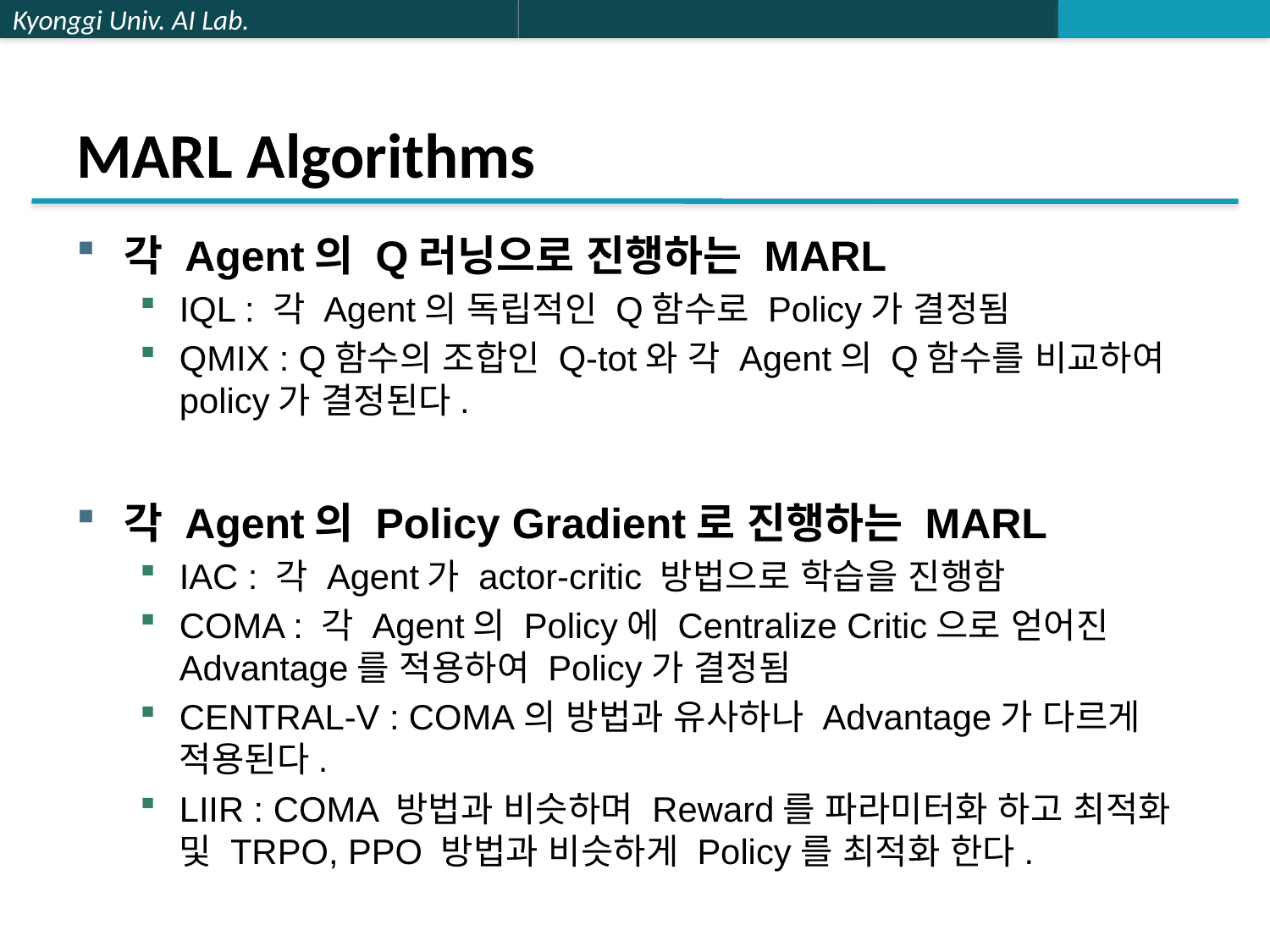

# MARL Algorithms
각 Agent의 Q러닝으로 진행하는 MARL
IQL : 각 Agent의 독립적인 Q함수로 Policy가 결정됨
QMIX : Q함수의 조합인 Q-tot와 각 Agent의 Q함수를 비교하여 policy가 결정된다.

각 Agent의 Policy Gradient로 진행하는 MARL
IAC : 각 Agent가 actor-critic 방법으로 학습을 진행함
COMA : 각 Agent의 Policy에 Centralize Critic으로 얻어진 Advantage를 적용하여 Policy가 결정됨
CENTRAL-V : COMA의 방법과 유사하나 Advantage가 다르게 적용된다.
LIIR : COMA 방법과 비슷하며 Reward를 파라미터화 하고 최적화 및 TRPO, PPO 방법과 비슷하게 Policy를 최적화 한다.